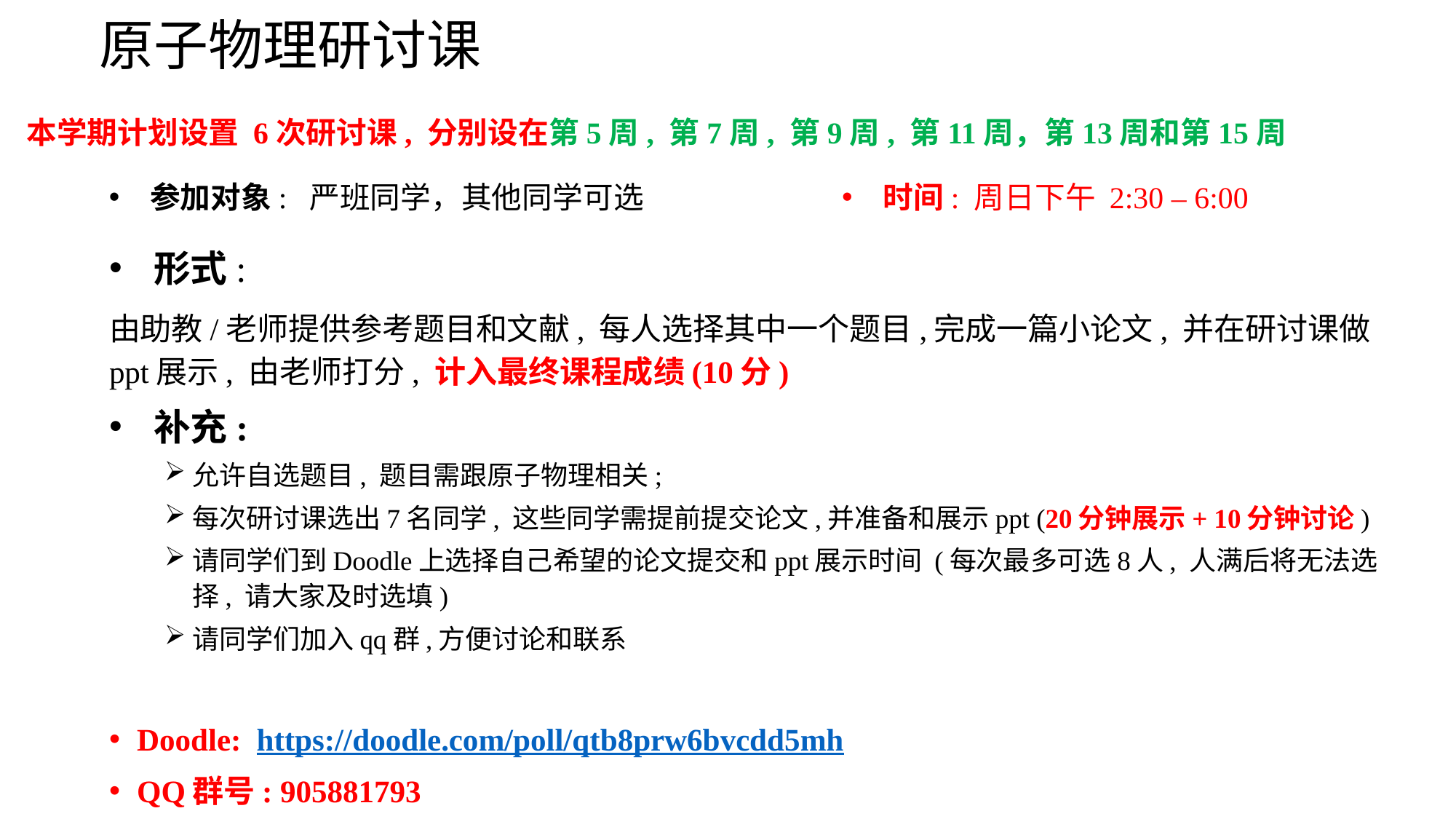

# 原子物理研讨课
本学期计划设置 6次研讨课, 分别设在第5周, 第7周, 第9周, 第11周，第13周和第15周
参加对象:  严班同学，其他同学可选

时间: 周日下午 2:30 – 6:00

 形式:
由助教/老师提供参考题目和文献, 每人选择其中一个题目,完成一篇小论文, 并在研讨课做ppt展示, 由老师打分, 计入最终课程成绩(10分)
 补充:
允许自选题目, 题目需跟原子物理相关;
每次研讨课选出7名同学, 这些同学需提前提交论文,并准备和展示ppt (20分钟展示+ 10分钟讨论)
请同学们到Doodle上选择自己希望的论文提交和ppt展示时间 (每次最多可选8人, 人满后将无法选择, 请大家及时选填)
请同学们加入qq群,方便讨论和联系

Doodle:  https://doodle.com/poll/qtb8prw6bvcdd5mh
QQ群号: 905881793